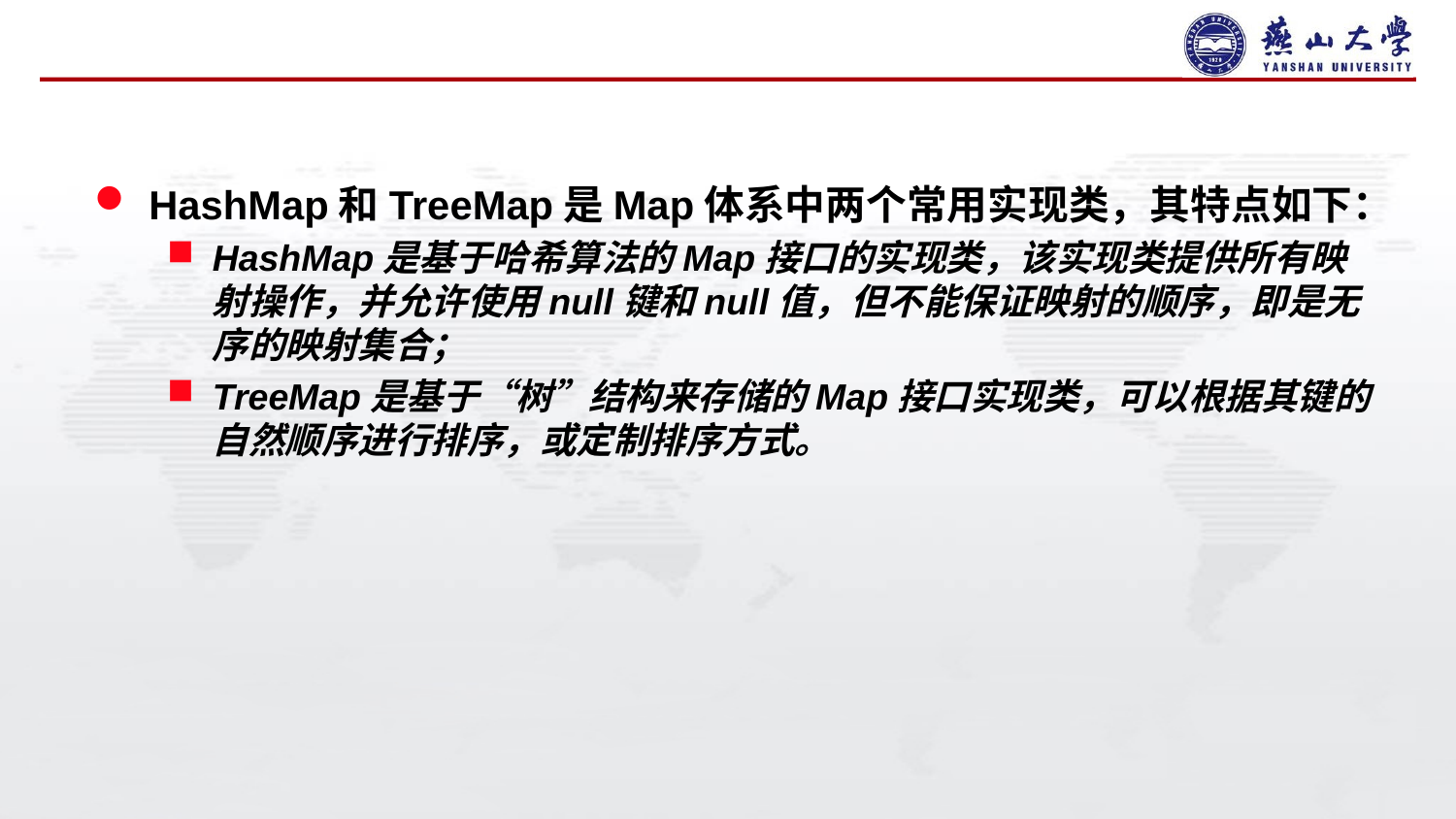

#
HashMap和TreeMap是Map体系中两个常用实现类，其特点如下：
HashMap是基于哈希算法的Map接口的实现类，该实现类提供所有映射操作，并允许使用null键和null值，但不能保证映射的顺序，即是无序的映射集合；
TreeMap是基于“树”结构来存储的Map接口实现类，可以根据其键的自然顺序进行排序，或定制排序方式。